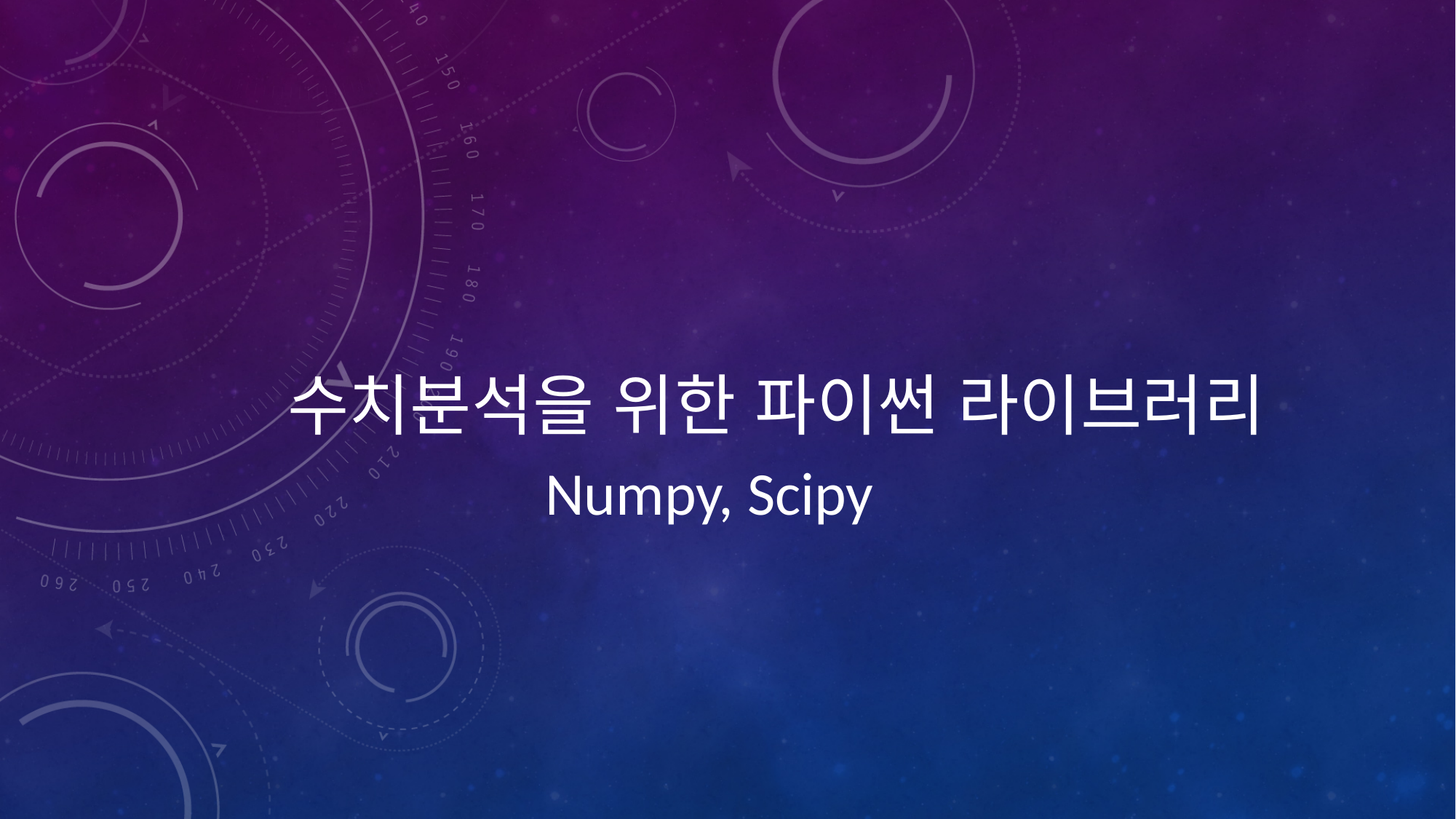

# 수치분석을 위한 파이썬 라이브러리
Numpy, Scipy